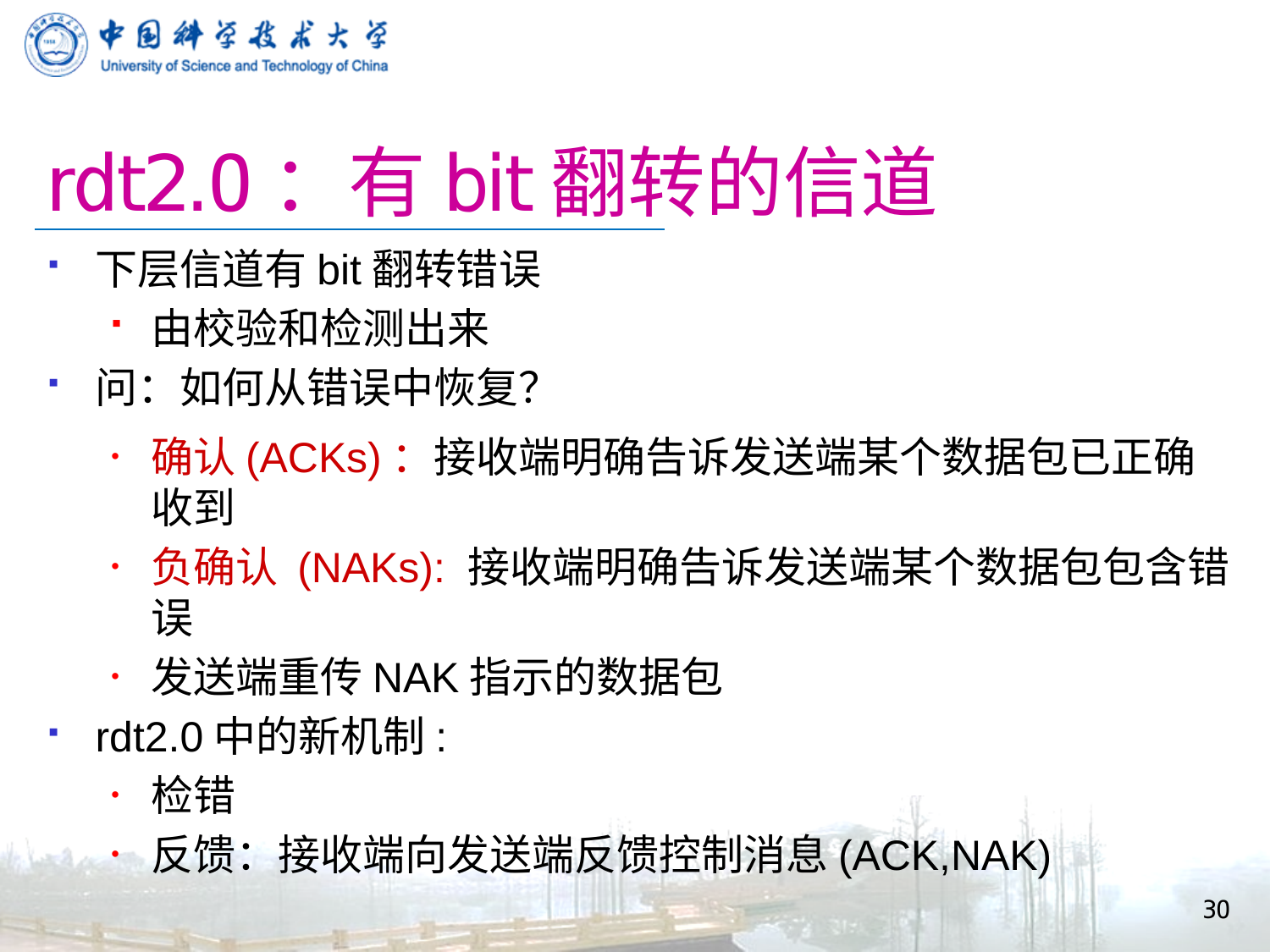

# rdt2.0：有bit翻转的信道
下层信道有bit翻转错误
由校验和检测出来
问：如何从错误中恢复？
确认(ACKs)：接收端明确告诉发送端某个数据包已正确收到
负确认 (NAKs): 接收端明确告诉发送端某个数据包包含错误
发送端重传NAK指示的数据包
rdt2.0中的新机制:
检错
反馈：接收端向发送端反馈控制消息(ACK,NAK)

30